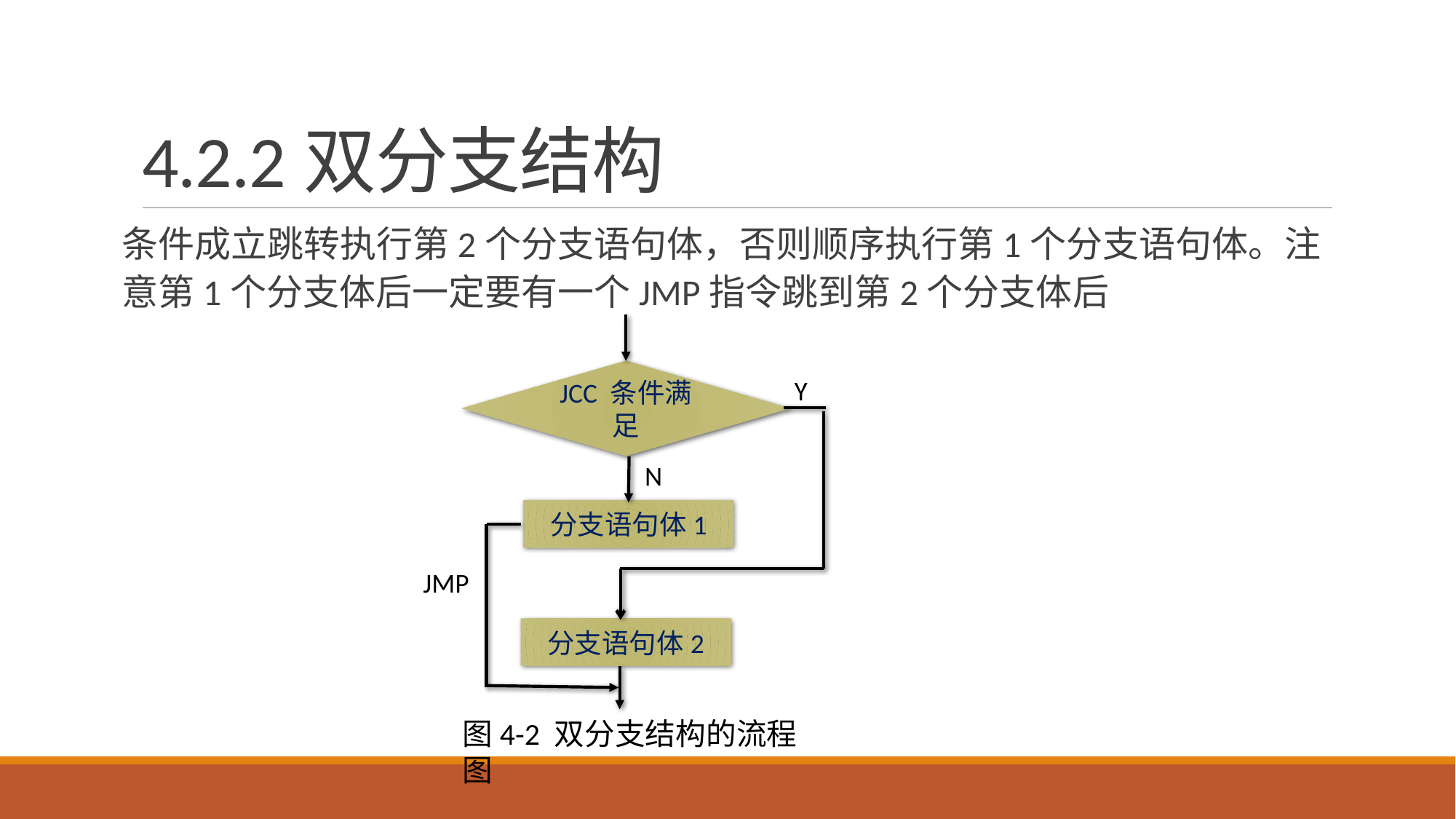

# 4.2.2双分支结构
条件成立跳转执行第2个分支语句体，否则顺序执行第1个分支语句体。注 意第1个分支体后一定要有一个JMP指令跳到第2个分支体后
JCC 条件满足
Y
N
分支语句体1
JMP
分支语句体2
图4-2 双分支结构的流程图